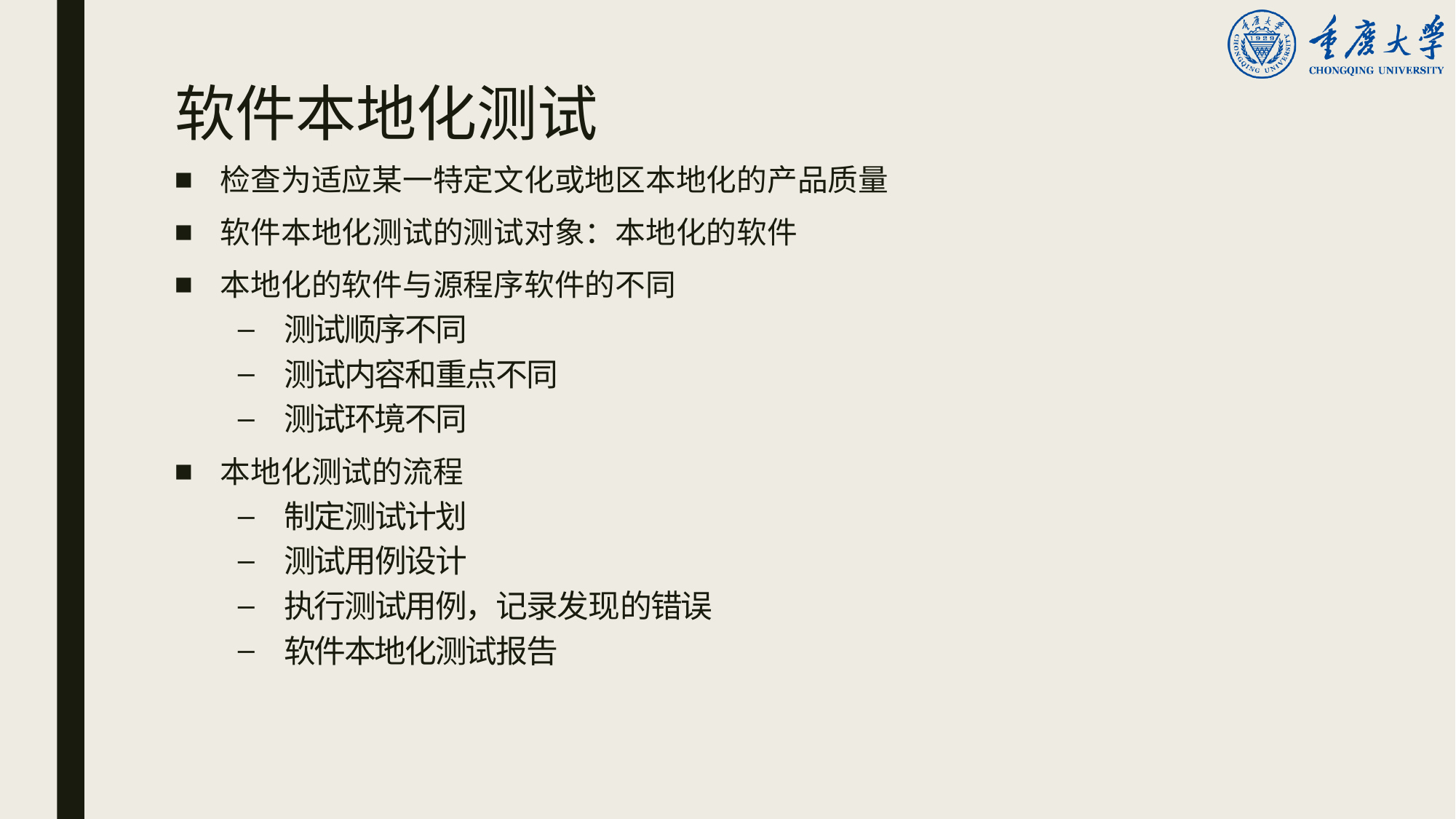

# 软件本地化测试
检查为适应某一特定文化或地区本地化的产品质量
软件本地化测试的测试对象：本地化的软件
本地化的软件与源程序软件的不同
测试顺序不同
测试内容和重点不同
测试环境不同
本地化测试的流程
制定测试计划
测试用例设计
执行测试用例，记录发现的错误
软件本地化测试报告